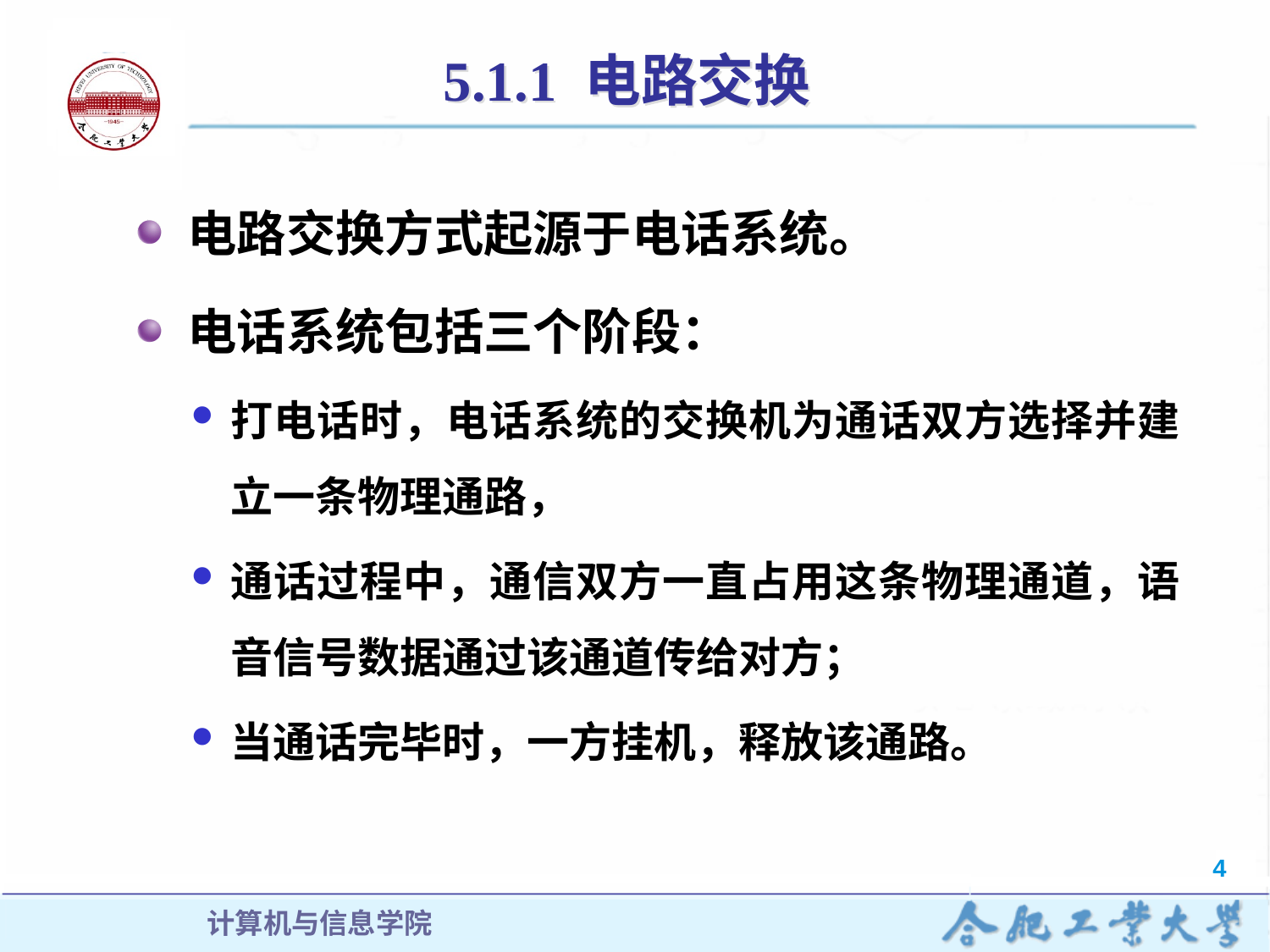

# 5.1.1 电路交换
 电路交换方式起源于电话系统。
 电话系统包括三个阶段：
打电话时，电话系统的交换机为通话双方选择并建立一条物理通路，
通话过程中，通信双方一直占用这条物理通道，语音信号数据通过该通道传给对方；
当通话完毕时，一方挂机，释放该通路。